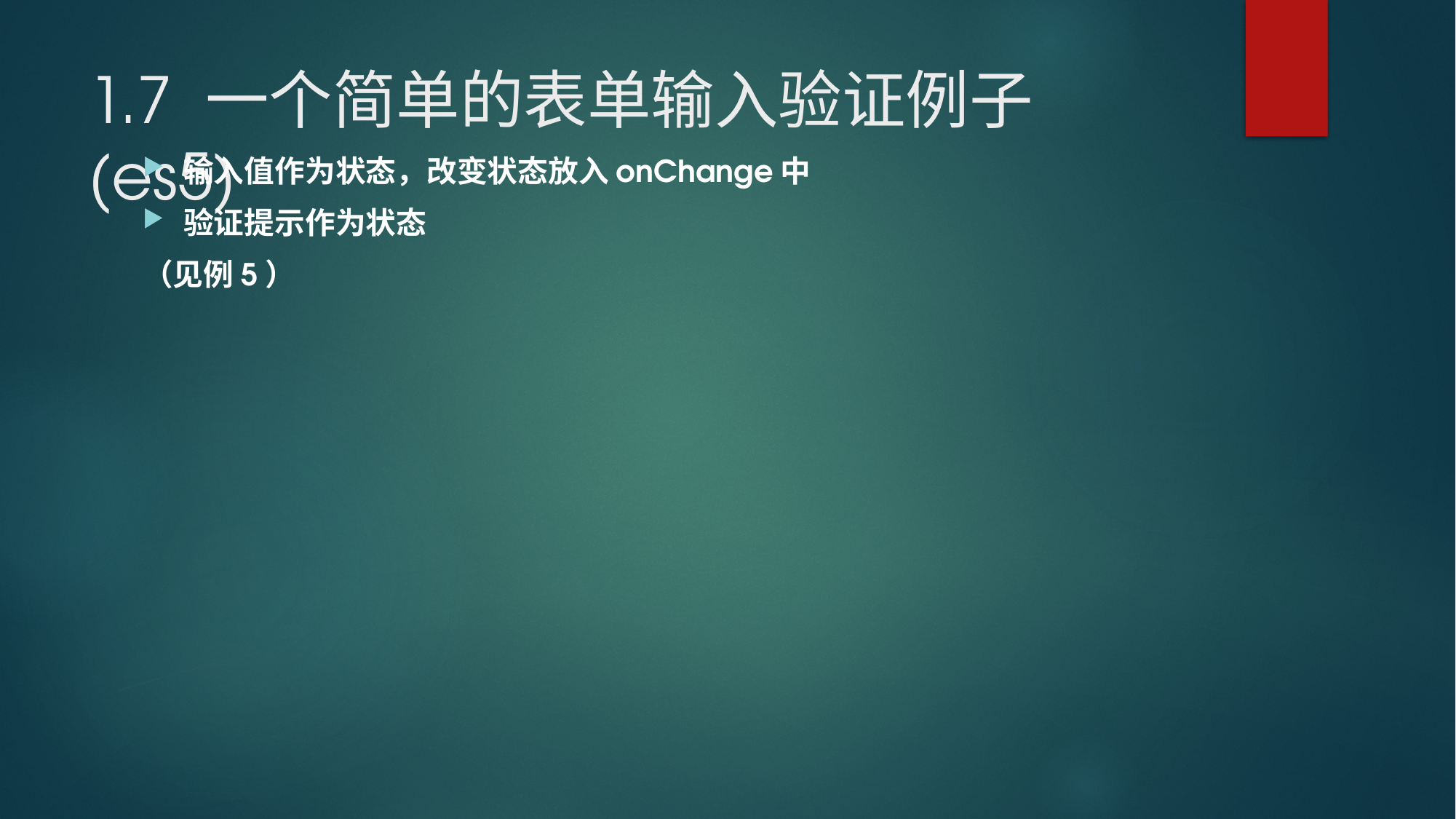

# 1.7 一个简单的表单输入验证例子(es5)
输入值作为状态，改变状态放入onChange中
验证提示作为状态
（见例5）